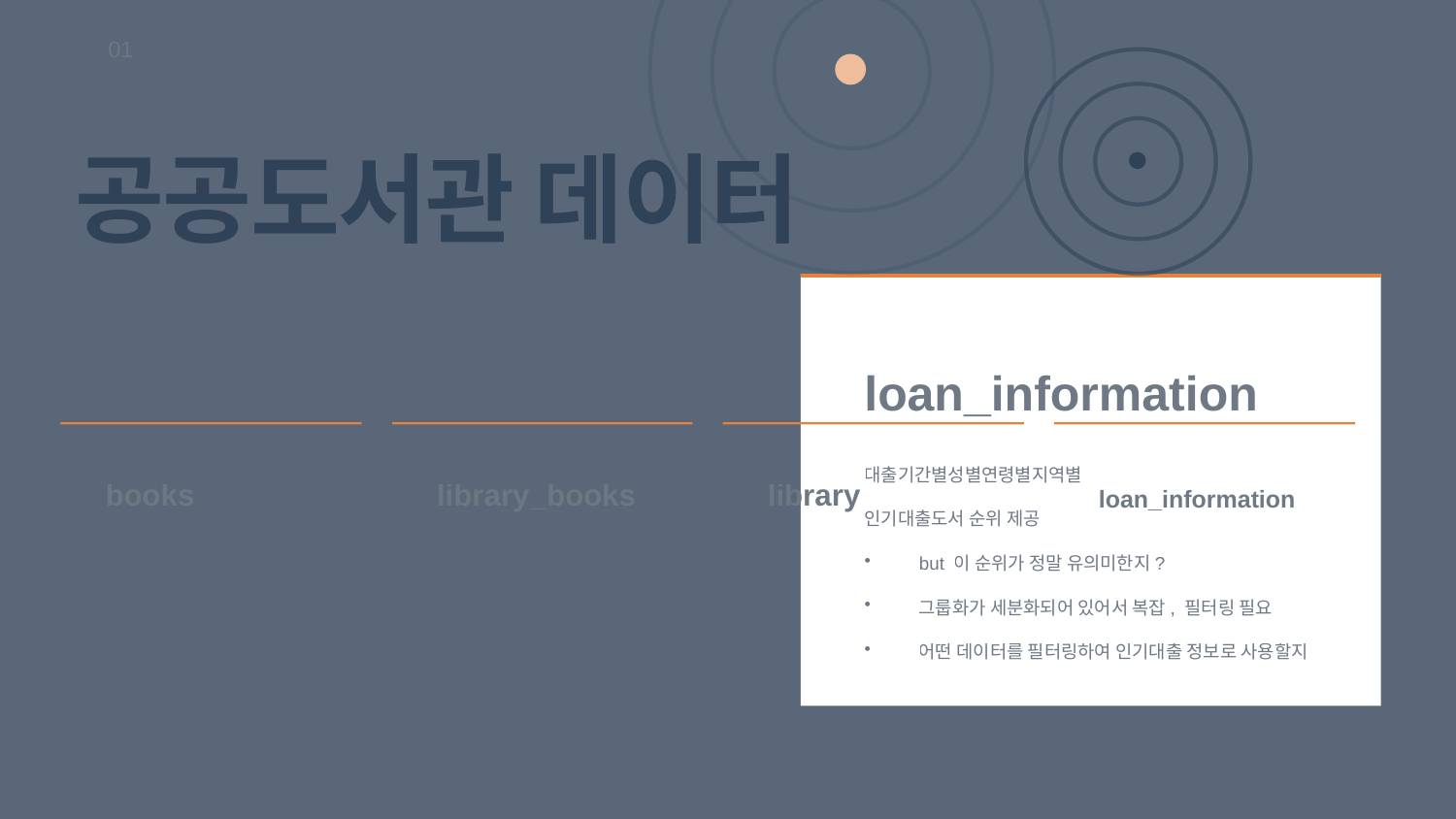

01

공공도서관 데이터

loan_information

대출기간별성별연령별지역별
인기대출도서 순위 제공
but 이 순위가 정말 유의미한지?
그룹화가 세분화되어 있어서 복잡, 필터링 필요
어떤 데이터를 필터링하여 인기대출 정보로 사용할지
books
library_books
library
loan_information